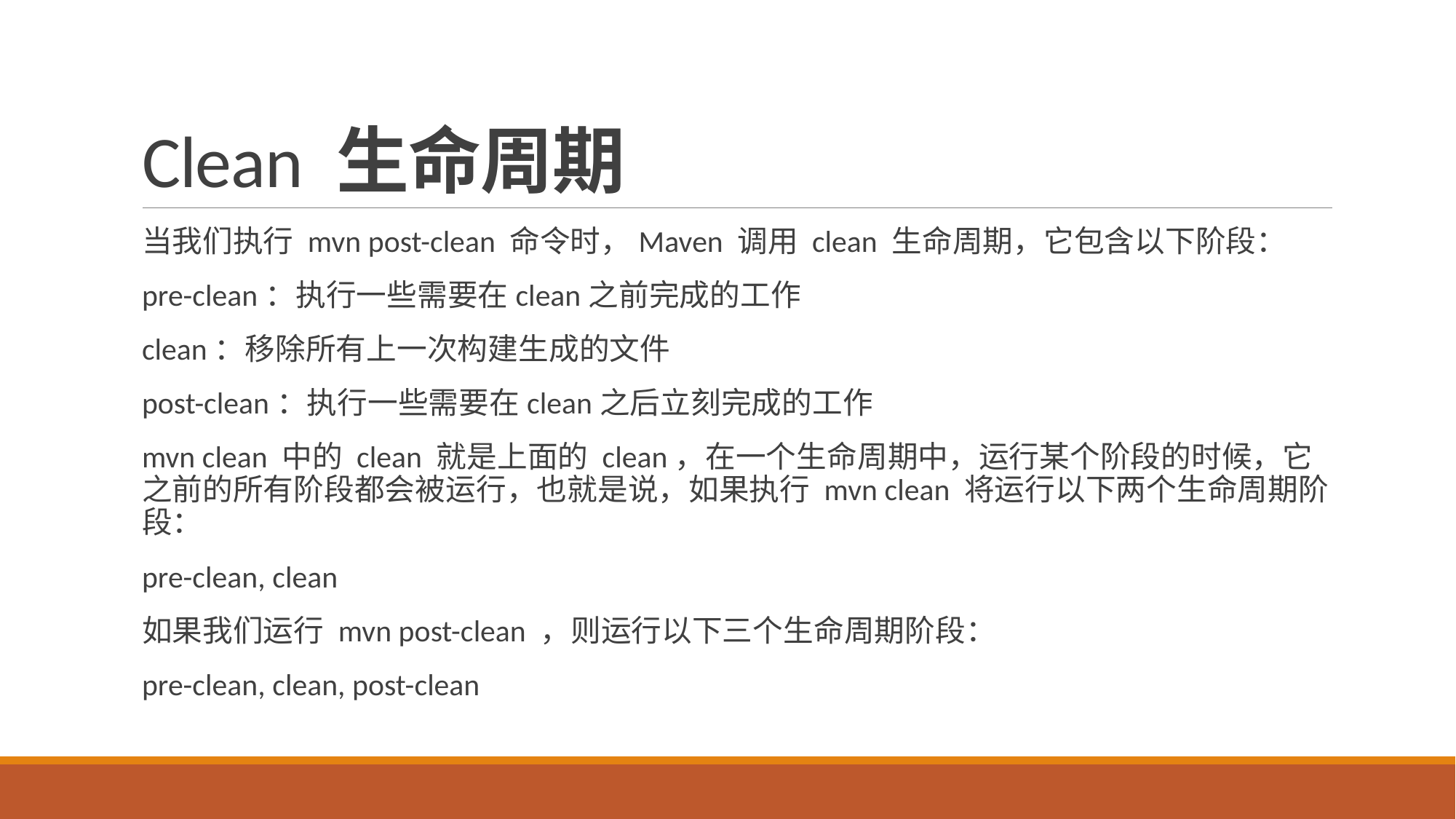

# Clean 生命周期
当我们执行 mvn post-clean 命令时，Maven 调用 clean 生命周期，它包含以下阶段：
pre-clean：执行一些需要在clean之前完成的工作
clean：移除所有上一次构建生成的文件
post-clean：执行一些需要在clean之后立刻完成的工作
mvn clean 中的 clean 就是上面的 clean，在一个生命周期中，运行某个阶段的时候，它之前的所有阶段都会被运行，也就是说，如果执行 mvn clean 将运行以下两个生命周期阶段：
pre-clean, clean
如果我们运行 mvn post-clean ，则运行以下三个生命周期阶段：
pre-clean, clean, post-clean